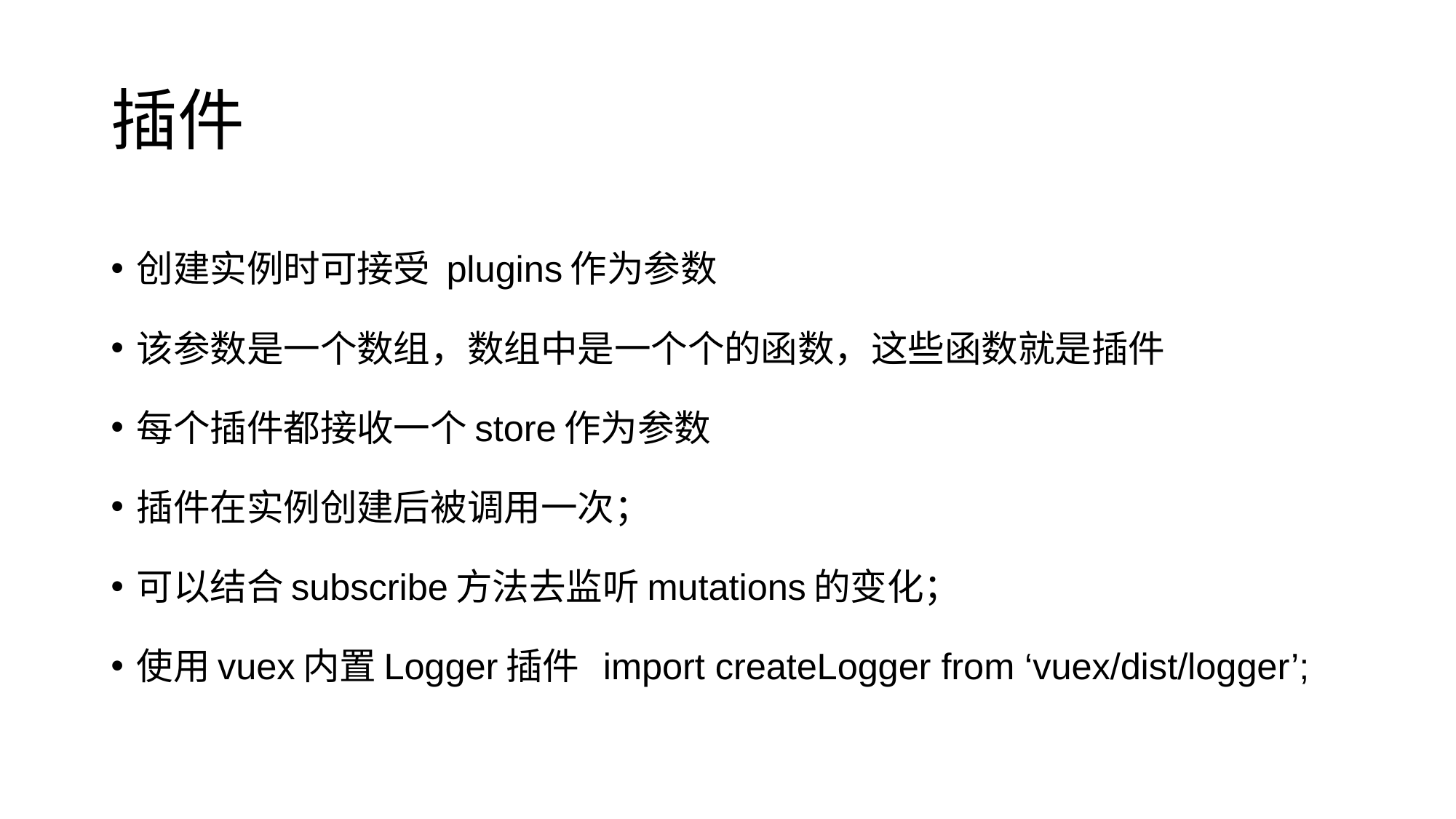

# 插件
创建实例时可接受 plugins作为参数
该参数是一个数组，数组中是一个个的函数，这些函数就是插件
每个插件都接收一个store作为参数
插件在实例创建后被调用一次；
可以结合subscribe方法去监听mutations的变化；
使用vuex内置Logger插件  import createLogger from ‘vuex/dist/logger’;